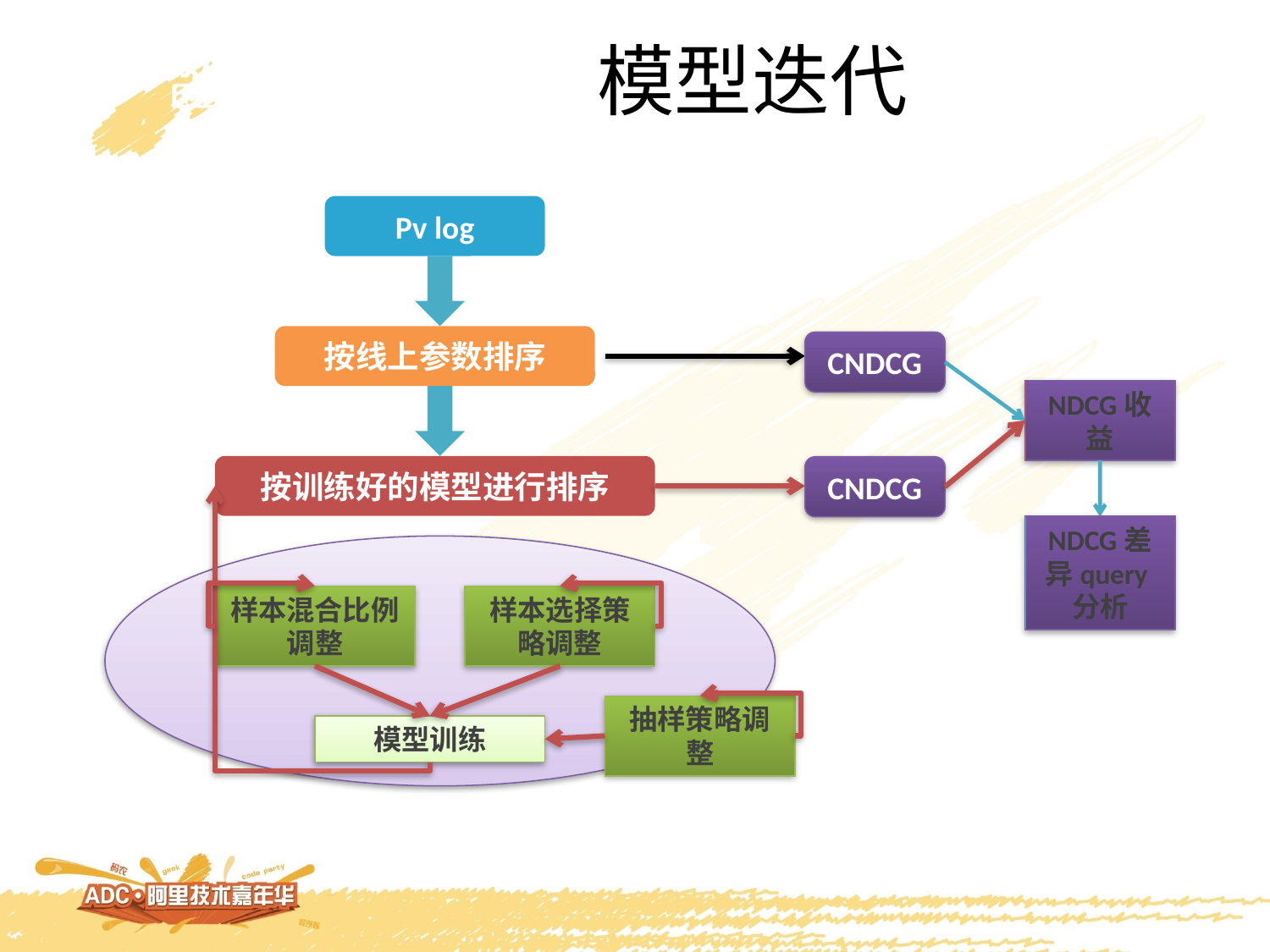

# 模型迭代
Pv log

按线上参数排序
CNDCG
NDCG收益

按训练好的模型进行排序
CNDCG
NDCG差异query分析

样本混合比例调整
样本选择策略调整
抽样策略调整
模型训练